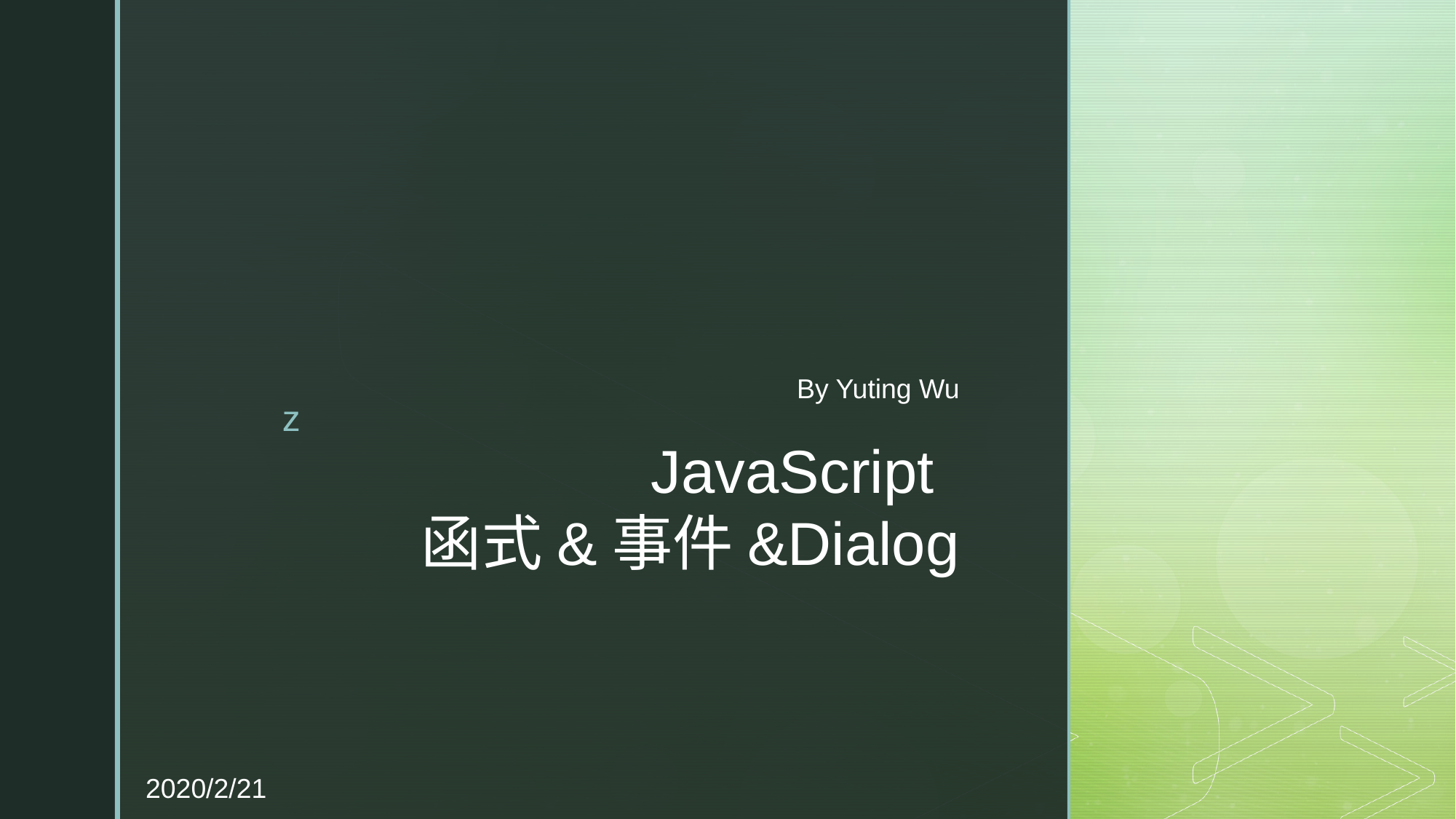

By Yuting Wu
# JavaScript 函式&事件&Dialog
2020/2/21